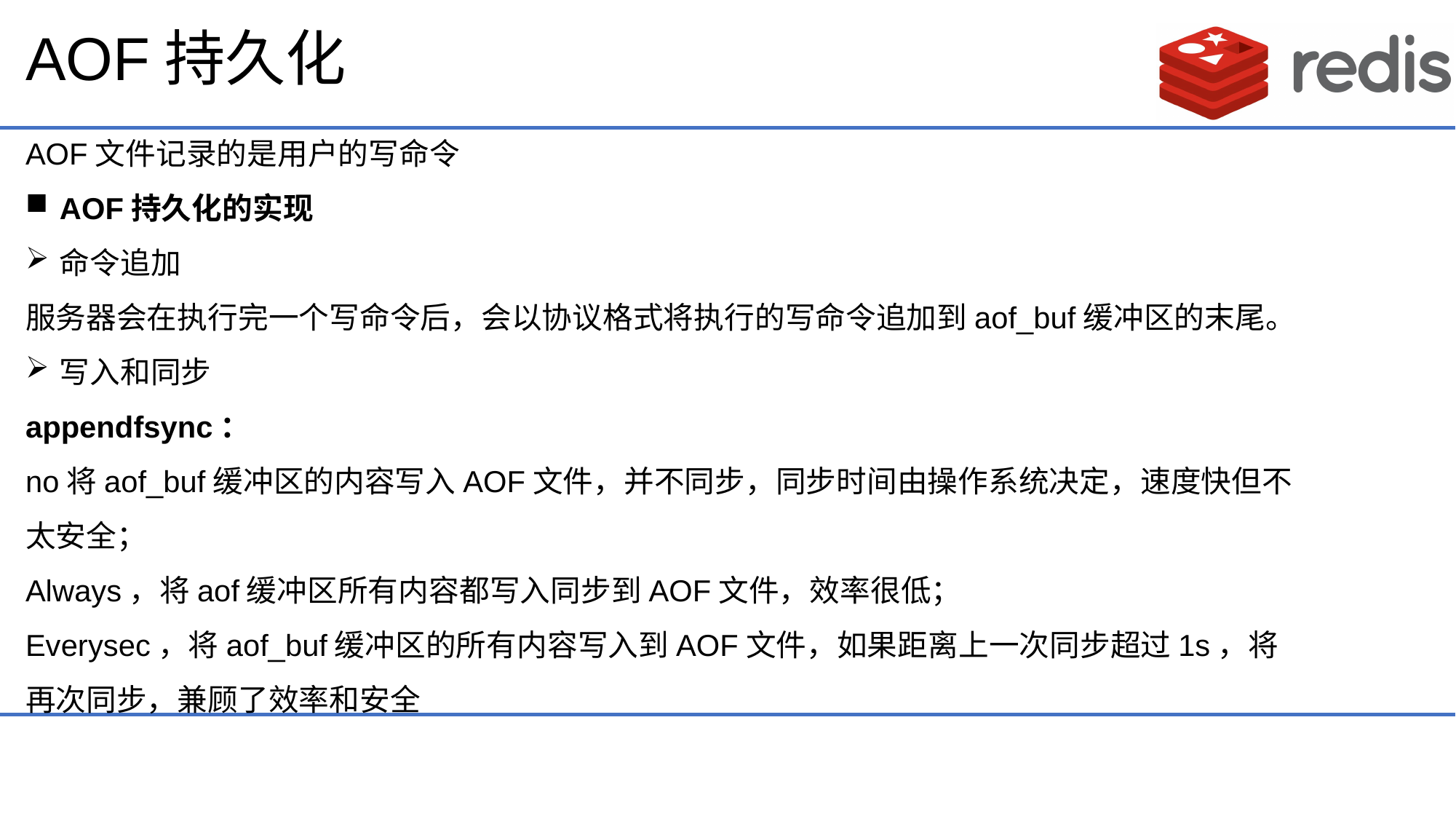

# AOF持久化
AOF文件记录的是用户的写命令
AOF持久化的实现
命令追加
服务器会在执行完一个写命令后，会以协议格式将执行的写命令追加到aof_buf缓冲区的末尾。
写入和同步
appendfsync：
no将aof_buf缓冲区的内容写入AOF文件，并不同步，同步时间由操作系统决定，速度快但不太安全；
Always，将aof缓冲区所有内容都写入同步到AOF文件，效率很低；
Everysec，将aof_buf缓冲区的所有内容写入到AOF文件，如果距离上一次同步超过1s，将再次同步，兼顾了效率和安全